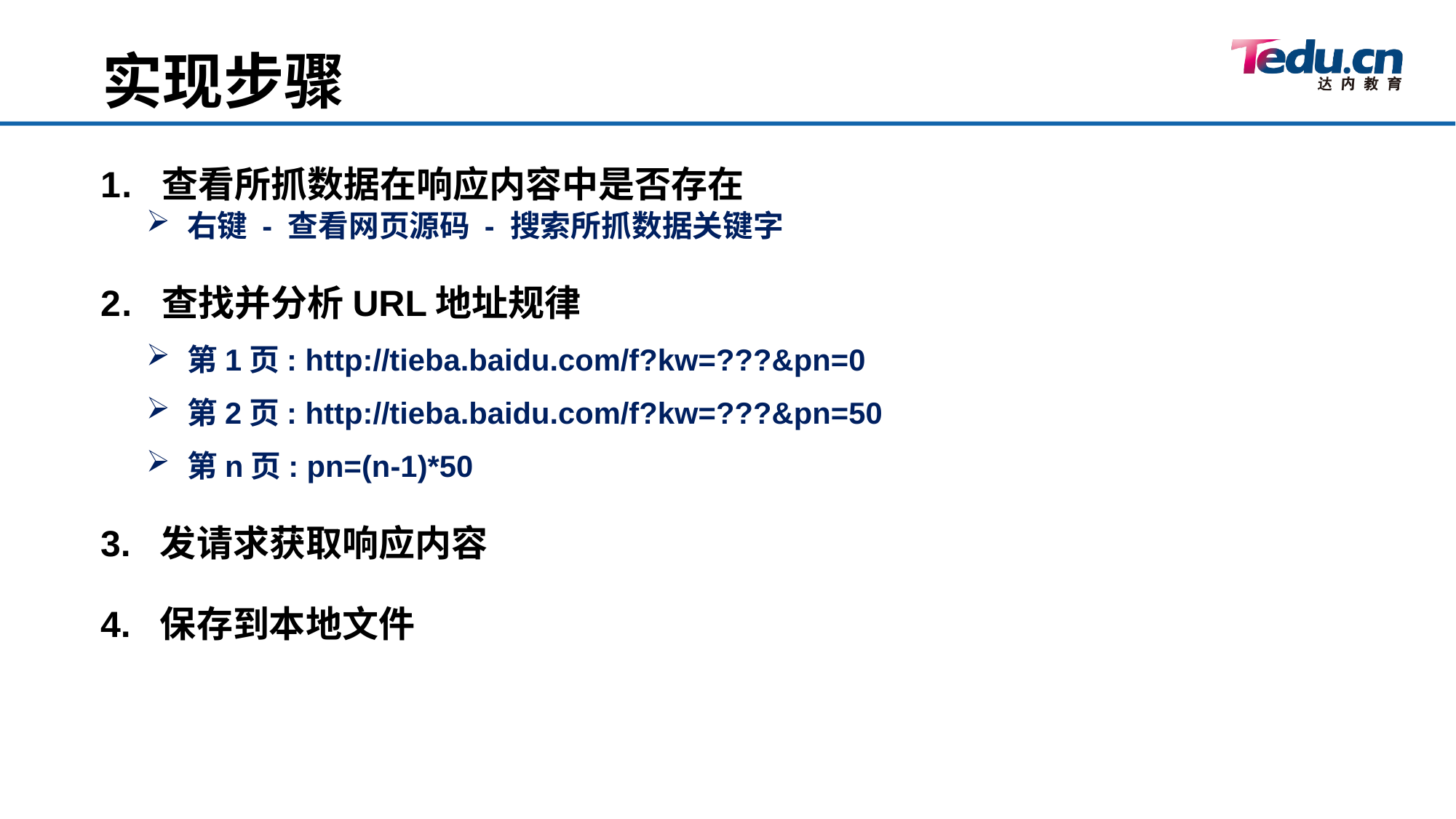

实现步骤
查看所抓数据在响应内容中是否存在
右键 - 查看网页源码 - 搜索所抓数据关键字
查找并分析URL地址规律
第1页: http://tieba.baidu.com/f?kw=???&pn=0
第2页: http://tieba.baidu.com/f?kw=???&pn=50
第n页: pn=(n-1)*50
3.  发请求获取响应内容
4.  保存到本地文件